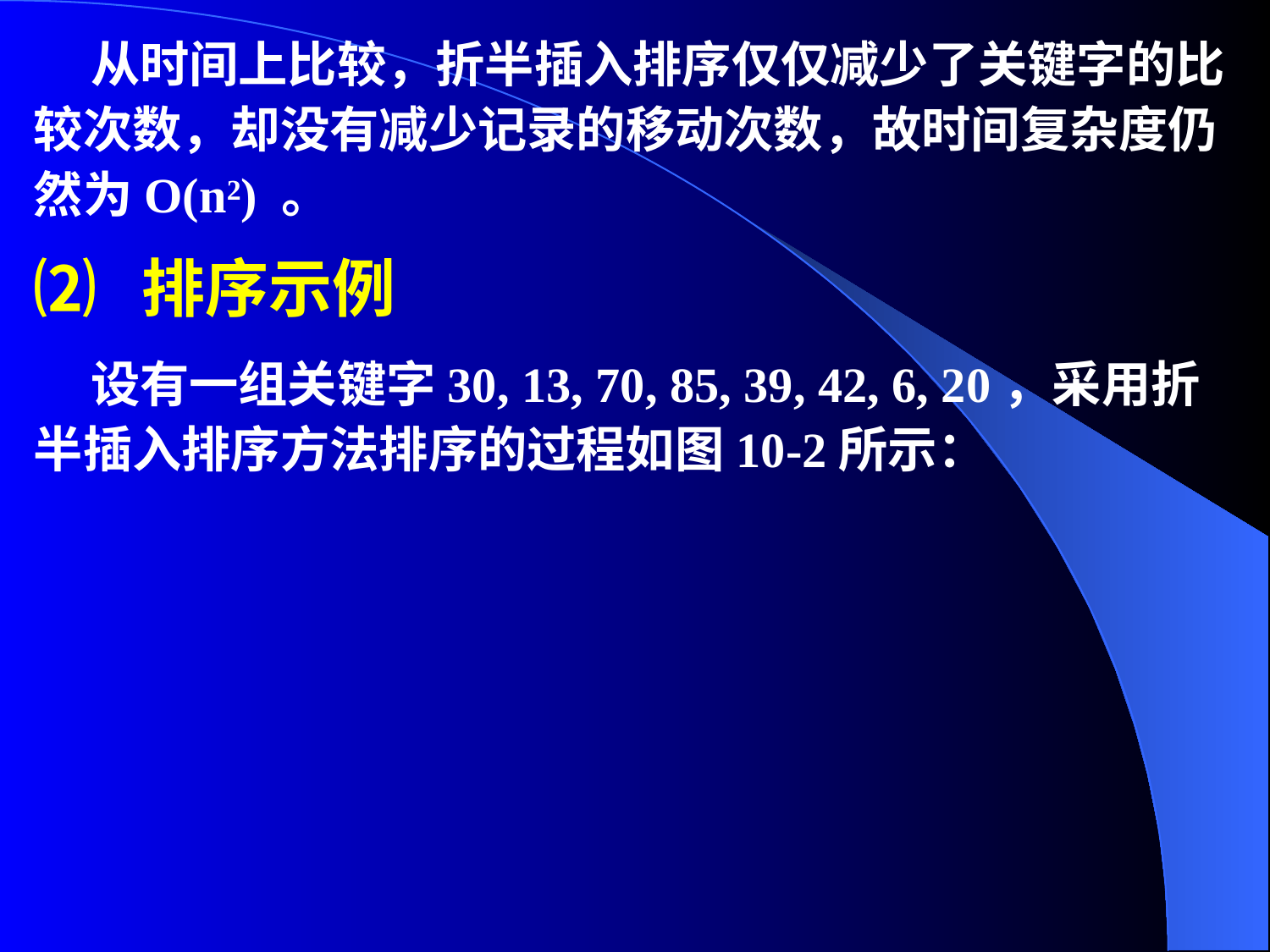

从时间上比较，折半插入排序仅仅减少了关键字的比较次数，却没有减少记录的移动次数，故时间复杂度仍然为O(n2) 。
⑵  排序示例
    设有一组关键字30, 13, 70, 85, 39, 42, 6, 20，采用折半插入排序方法排序的过程如图10-2所示：